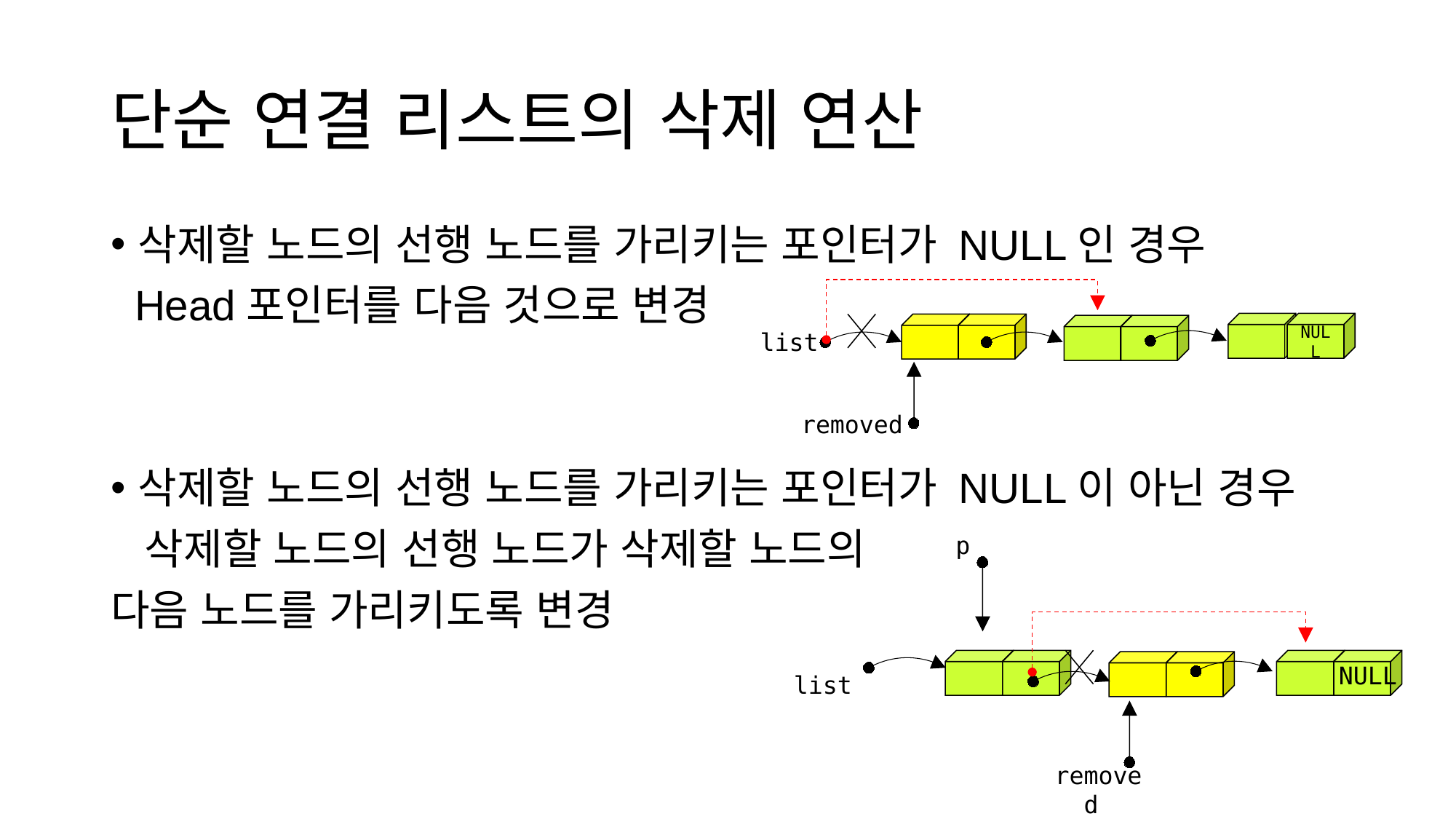

# 단순 연결 리스트의 삭제 연산
삭제할 노드의 선행 노드를 가리키는 포인터가 NULL인 경우
  Head포인터를 다음 것으로 변경

삭제할 노드의 선행 노드를 가리키는 포인터가 NULL이 아닌 경우
  삭제할 노드의 선행 노드가 삭제할 노드의
다음 노드를 가리키도록 변경

list

NULL

removed

p

NULL
list

NULL

removed